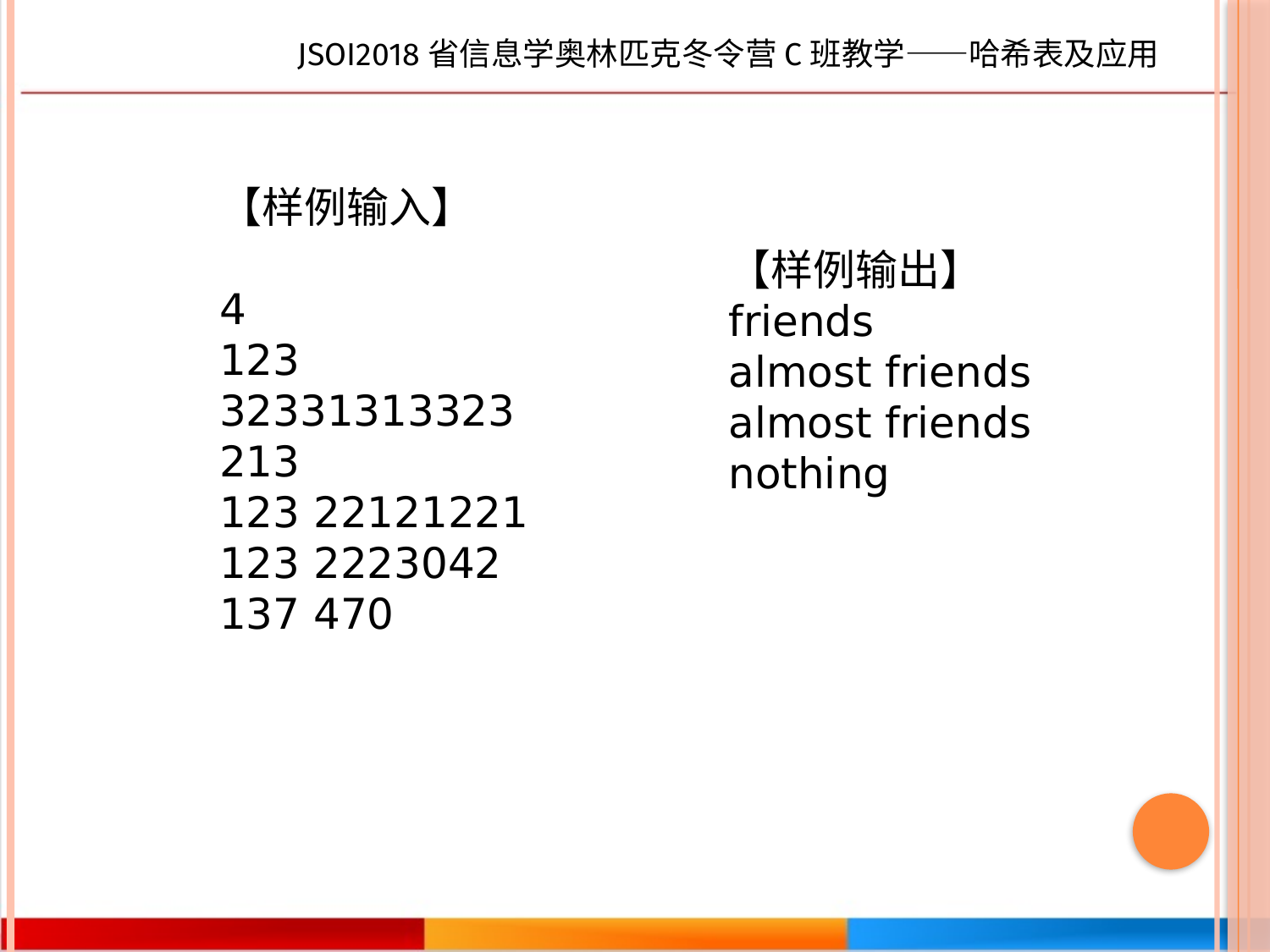

JSOI2018省信息学奥林匹克冬令营C班教学——哈希表及应用
【样例输入】
4
123 32331313323213
123 22121221
123 2223042
137 470
【样例输出】
friends
almost friends
almost friends
nothing